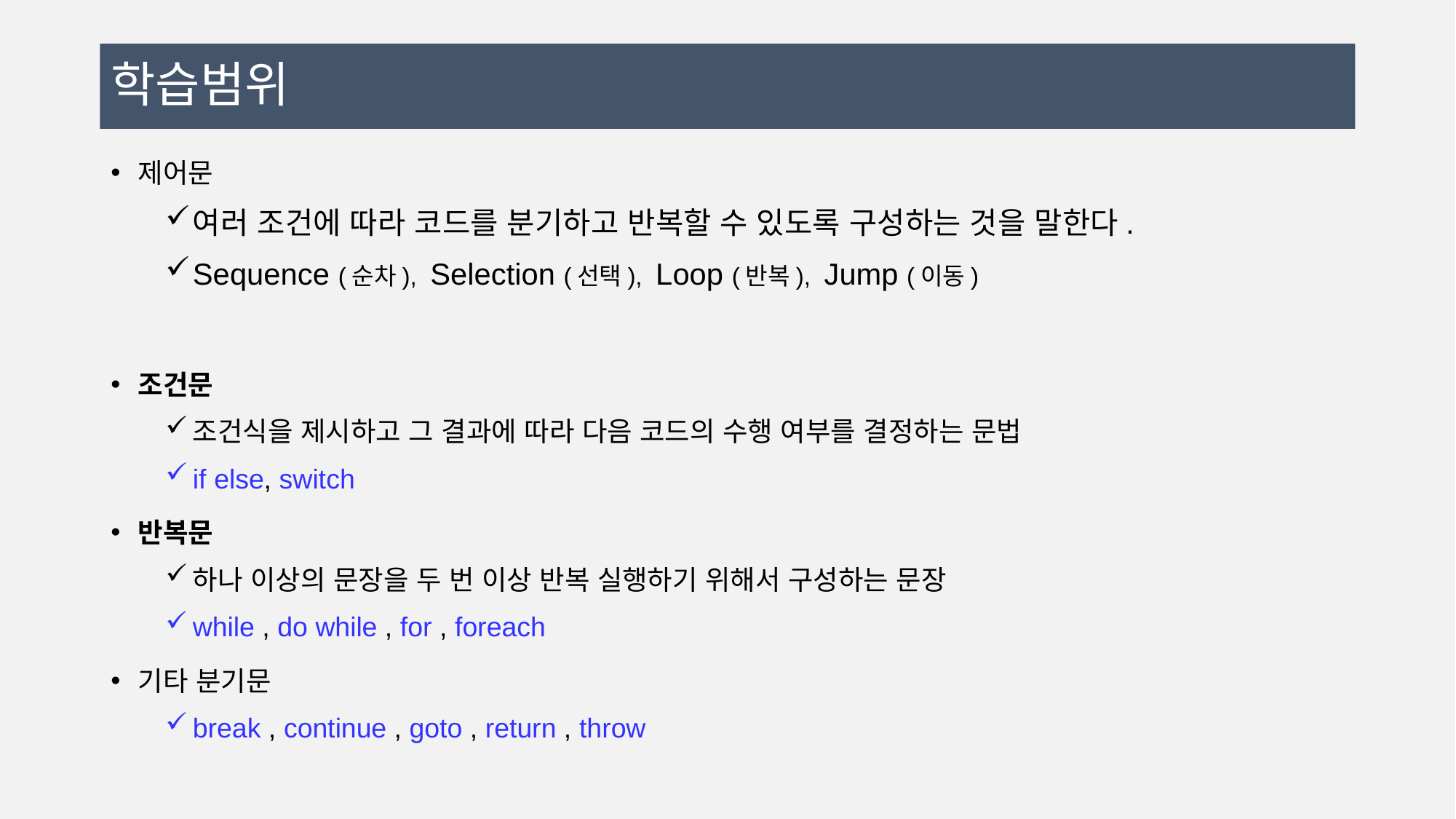

# 학습범위
제어문
여러 조건에 따라 코드를 분기하고 반복할 수 있도록 구성하는 것을 말한다.
Sequence (순차),  Selection (선택),  Loop (반복),  Jump (이동)

조건문
조건식을 제시하고 그 결과에 따라 다음 코드의 수행 여부를 결정하는 문법
if else, switch
반복문
하나 이상의 문장을 두 번 이상 반복 실행하기 위해서 구성하는 문장
while , do while , for , foreach
기타 분기문
break , continue , goto , return , throw